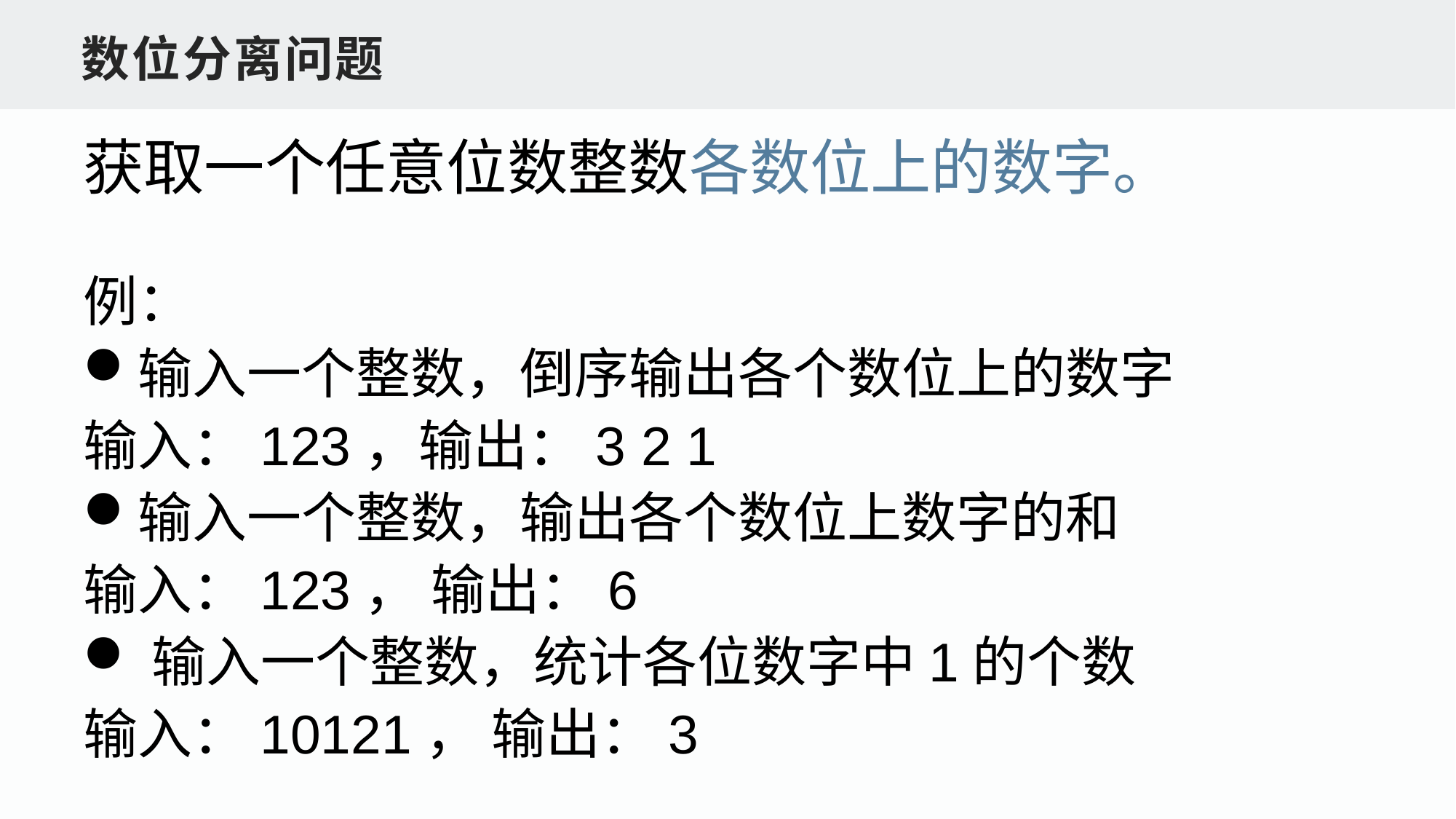

数位分离问题
获取一个任意位数整数各数位上的数字。
例：
输入一个整数，倒序输出各个数位上的数字
输入：123，输出：3 2 1
输入一个整数，输出各个数位上数字的和
输入：123， 输出：6
输入一个整数，统计各位数字中1的个数
输入：10121， 输出：3